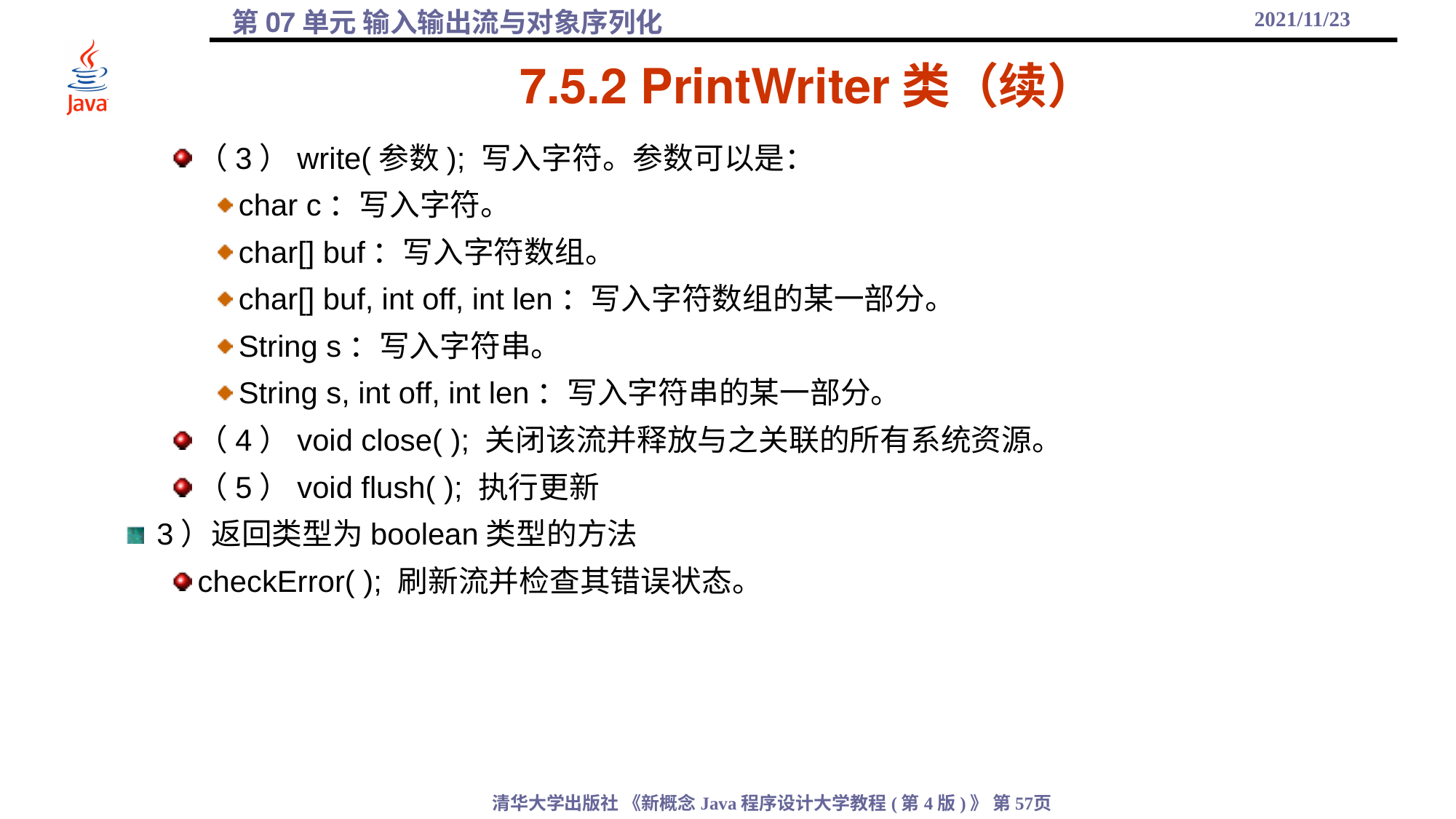

2021/11/23
# 7.5.2 PrintWriter类（续）
（3）write(参数); 写入字符。参数可以是：
char c：写入字符。
char[] buf：写入字符数组。
char[] buf, int off, int len：写入字符数组的某一部分。
String s：写入字符串。
String s, int off, int len：写入字符串的某一部分。
（4）void close( ); 关闭该流并释放与之关联的所有系统资源。
（5）void flush( ); 执行更新
3）返回类型为boolean类型的方法
checkError( ); 刷新流并检查其错误状态。